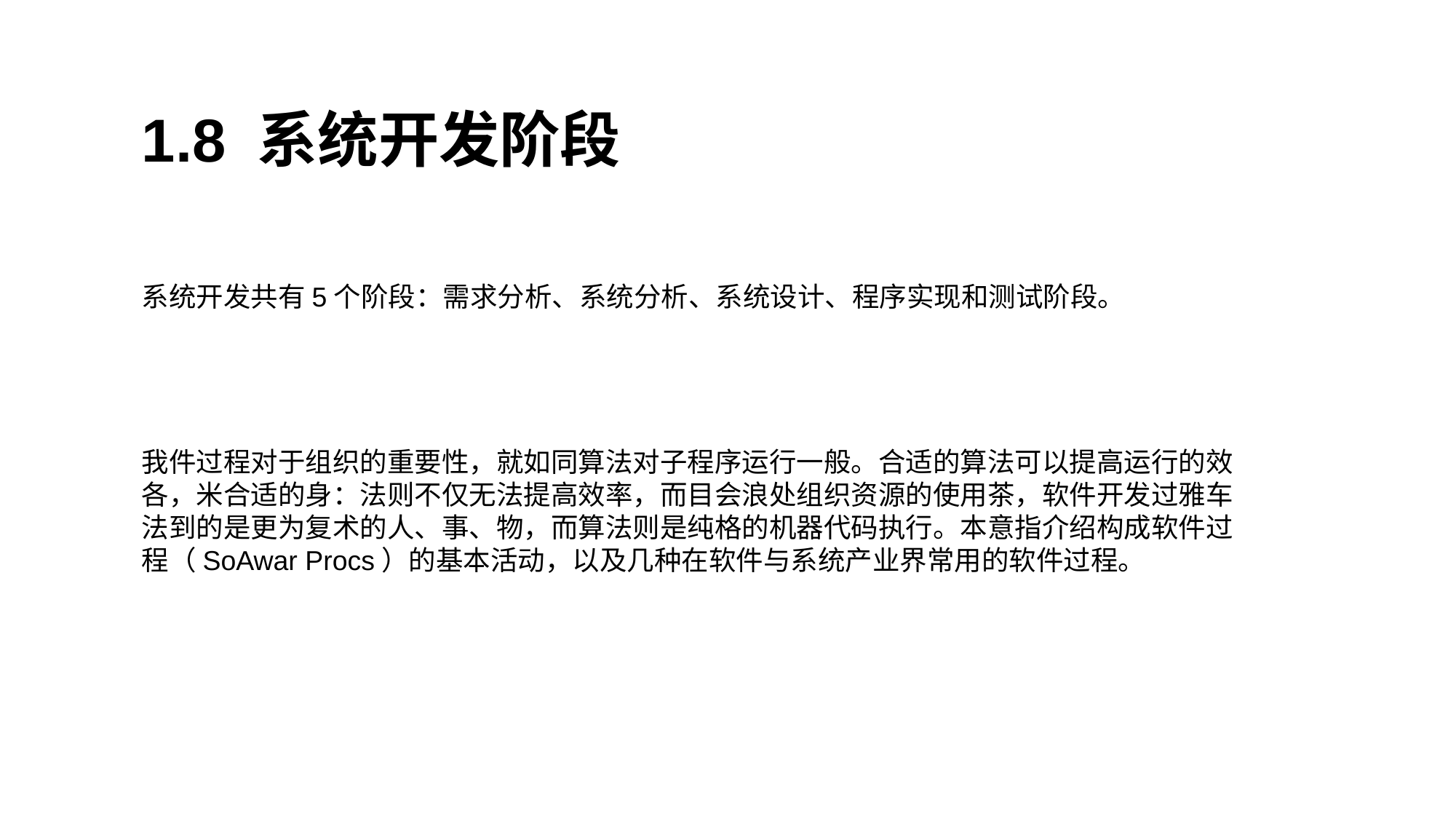

1.8 系统开发阶段
系统开发共有5个阶段：需求分析、系统分析、系统设计、程序实现和测试阶段。
我件过程对于组织的重要性，就如同算法对子程序运行一般。合适的算法可以提高运行的效各，米合适的身：法则不仅无法提高效率，而目会浪处组织资源的使用茶，软件开发过雅车法到的是更为复术的人、事、物，而算法则是纯格的机器代码执行。本意指介绍构成软件过程（SoAwar Procs）的基本活动，以及几种在软件与系统产业界常用的软件过程。